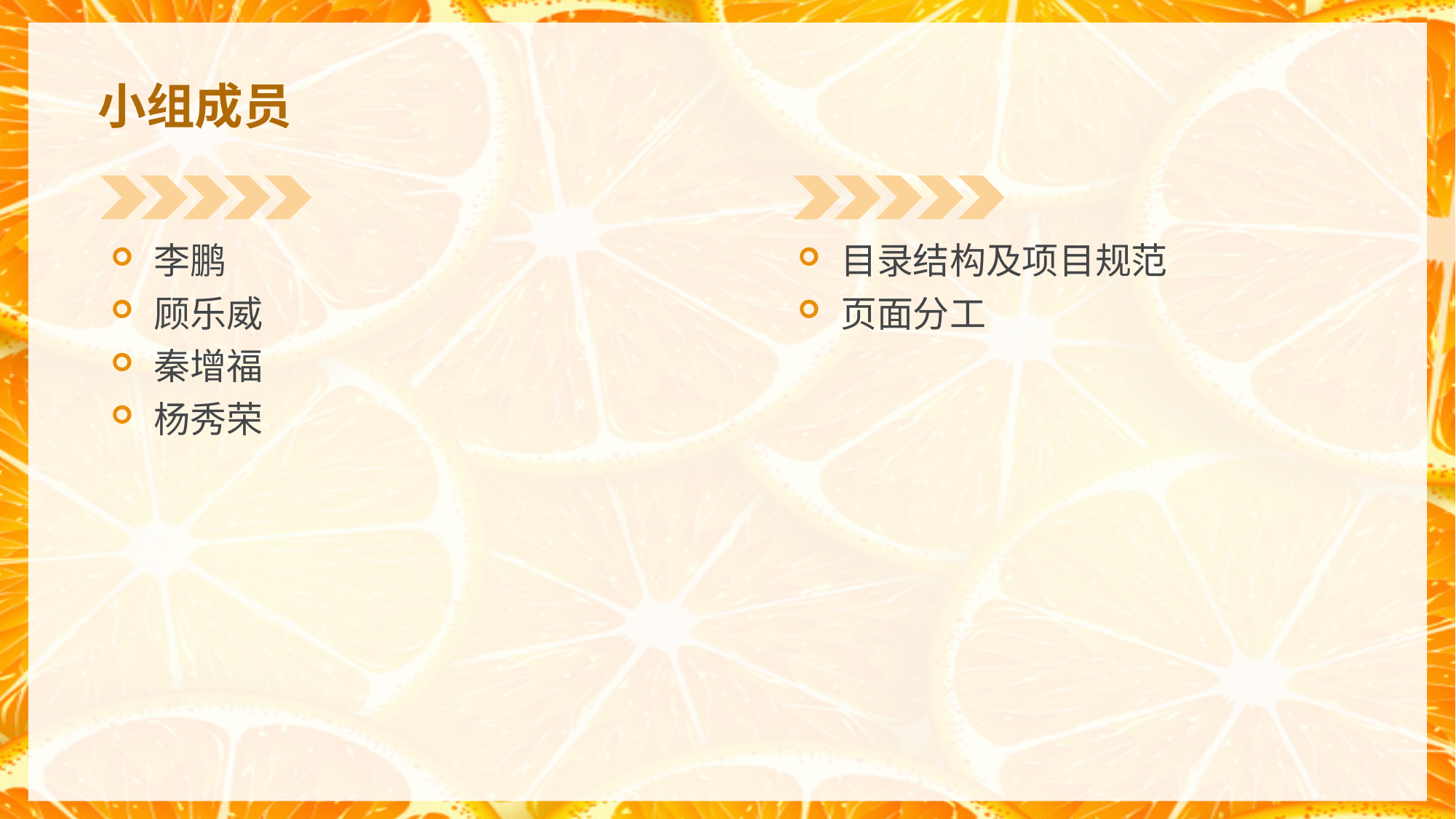

# 小组成员

李鹏
顾乐威
秦增福
杨秀荣
目录结构及项目规范
页面分工